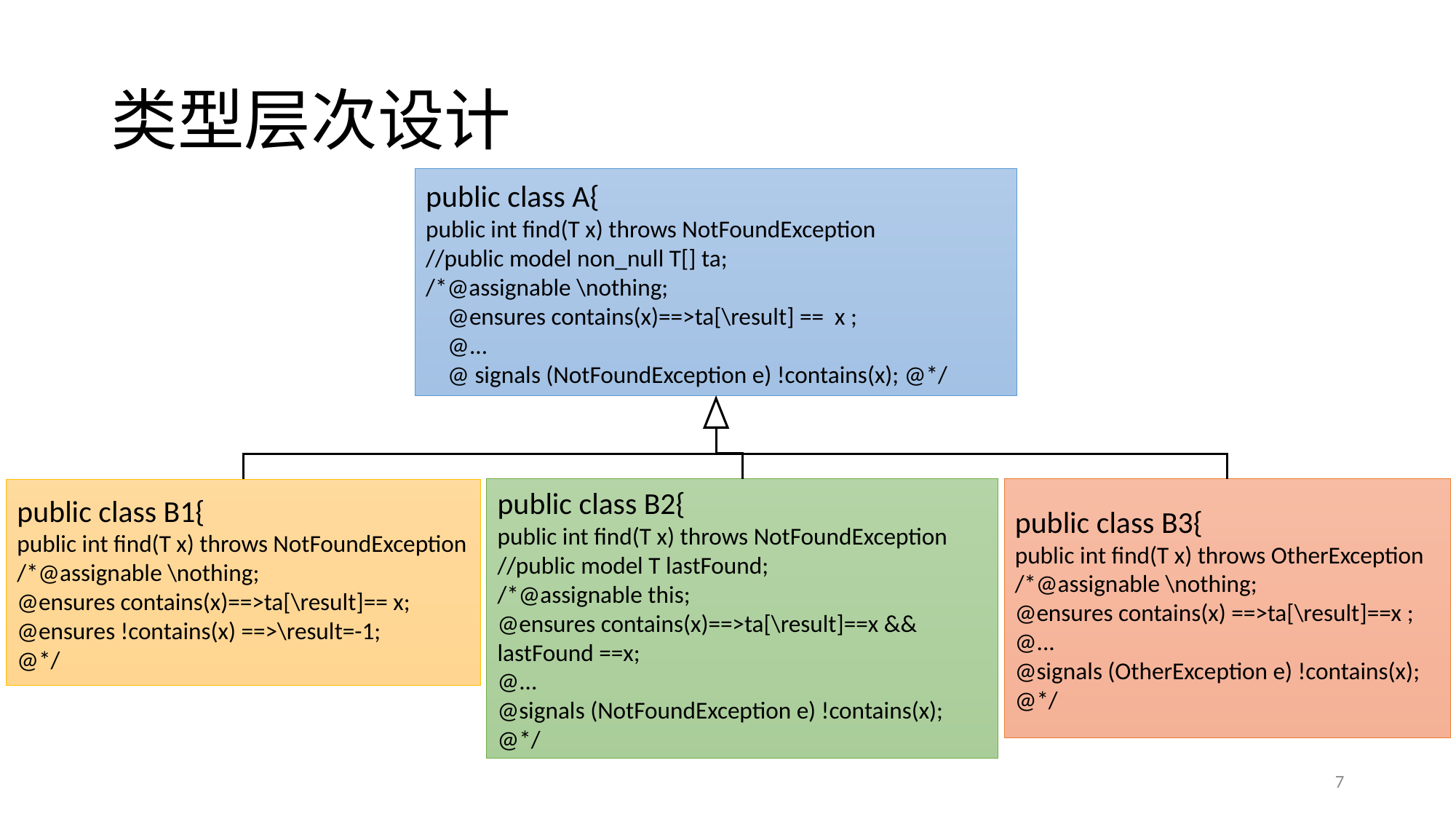

# 类型层次设计
public class A{
public int find(T x) throws NotFoundException
//public model non_null T[] ta;
/*@assignable \nothing;
    @ensures contains(x)==>ta[\result] ==  x ;
    @...
    @ signals (NotFoundException e) !contains(x); @*/

public class B2{
public int find(T x) throws NotFoundException
//public model T lastFound;
/*@assignable this;
@ensures contains(x)==>ta[\result]==x && lastFound ==x;
@...
@signals (NotFoundException e) !contains(x);
@*/
public class B3{
public int find(T x) throws OtherException
/*@assignable \nothing;
@ensures contains(x) ==>ta[\result]==x ;
@...
@signals (OtherException e) !contains(x); @*/
public class B1{
public int find(T x) throws NotFoundException
/*@assignable \nothing;
@ensures contains(x)==>ta[\result]== x;
@ensures !contains(x) ==>\result=-1;
@*/
7